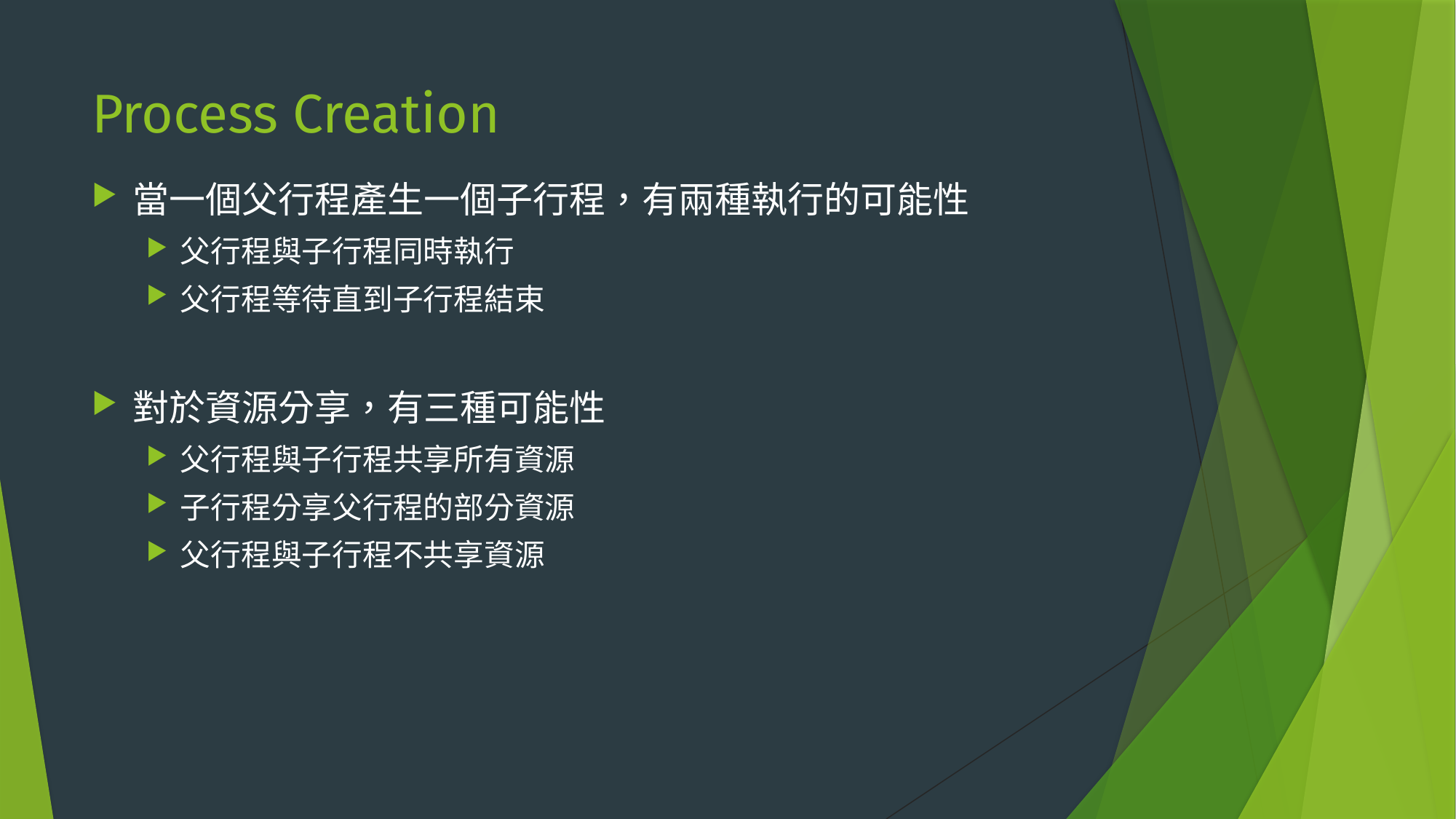

# Process Creation
當一個父行程產生一個子行程，有兩種執行的可能性
父行程與子行程同時執行
父行程等待直到子行程結束

對於資源分享，有三種可能性
父行程與子行程共享所有資源
子行程分享父行程的部分資源
父行程與子行程不共享資源